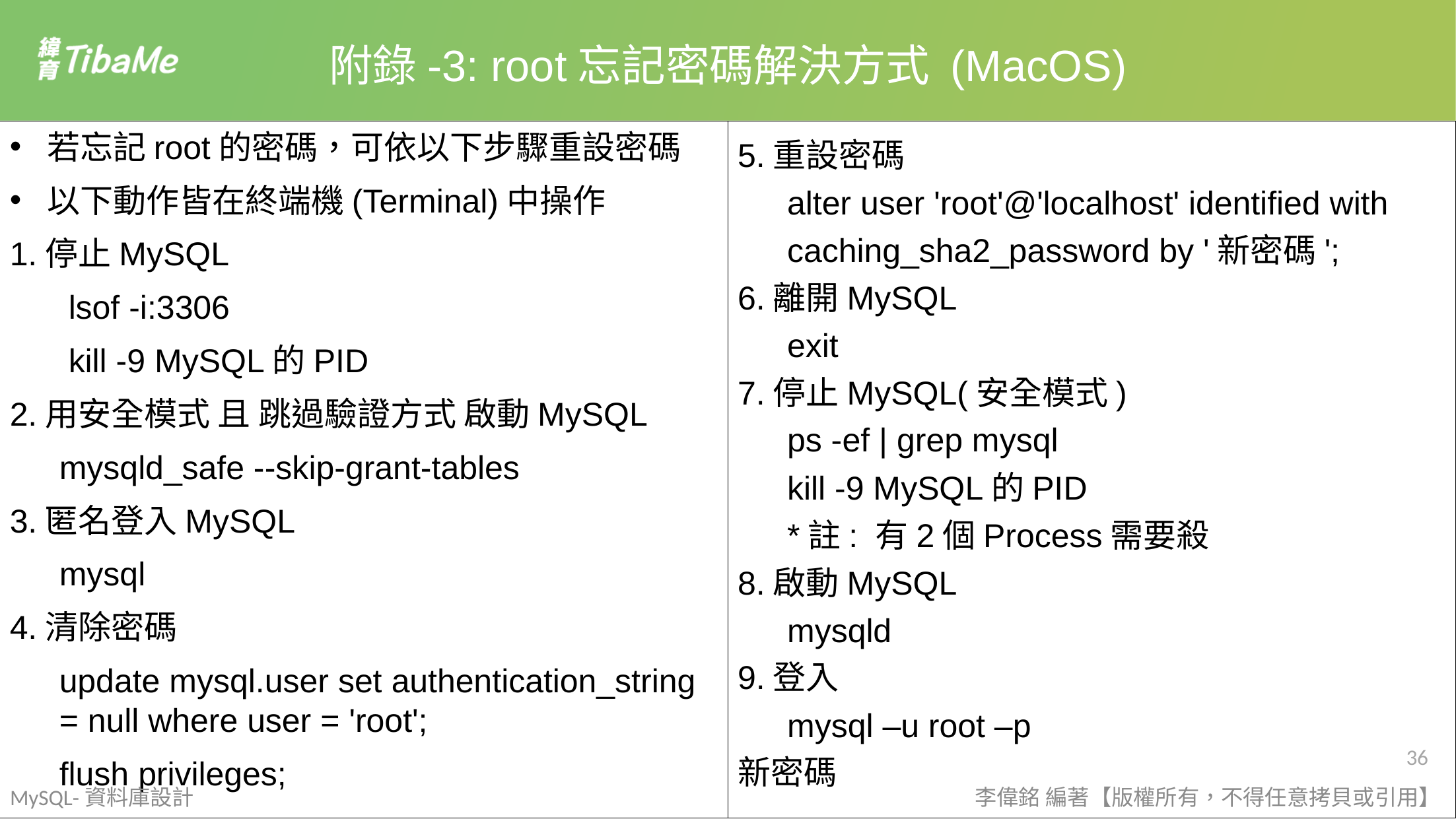

附錄-3: root忘記密碼解決方式 (MacOS)
5.重設密碼
alter user 'root'@'localhost' identified with caching_sha2_password by '新密碼';
6.離開MySQL
exit
7.停止MySQL(安全模式)
ps -ef | grep mysql
kill -9 MySQL的PID
*註: 有2個Process需要殺
8.啟動MySQL
mysqld
9.登入
mysql –u root –p
新密碼

若忘記root的密碼，可依以下步驟重設密碼
以下動作皆在終端機(Terminal)中操作
1.停止MySQL
 lsof -i:3306
 kill -9 MySQL的PID
2.用安全模式 且 跳過驗證方式 啟動MySQL
mysqld_safe --skip-grant-tables
3.匿名登入MySQL
mysql
4.清除密碼
update mysql.user set authentication_string = null where user = 'root';
flush privileges;

MySQL-資料庫設計
李偉銘 編著【版權所有，不得任意拷貝或引用】